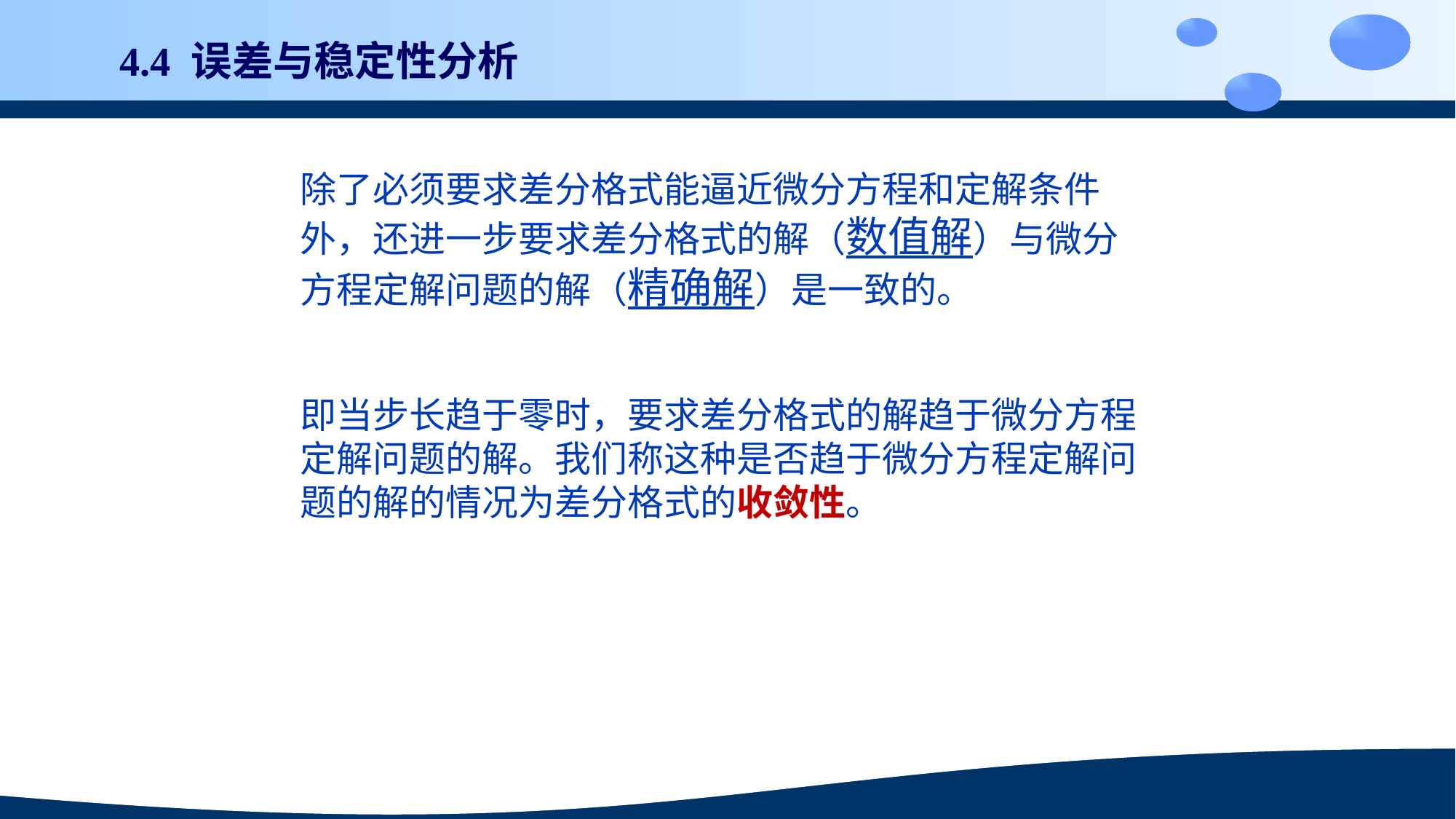

4.4 误差与稳定性分析
除了必须要求差分格式能逼近微分方程和定解条件外，还进一步要求差分格式的解（数值解）与微分方程定解问题的解（精确解）是一致的。

即当步长趋于零时，要求差分格式的解趋于微分方程定解问题的解。我们称这种是否趋于微分方程定解问题的解的情况为差分格式的收敛性。